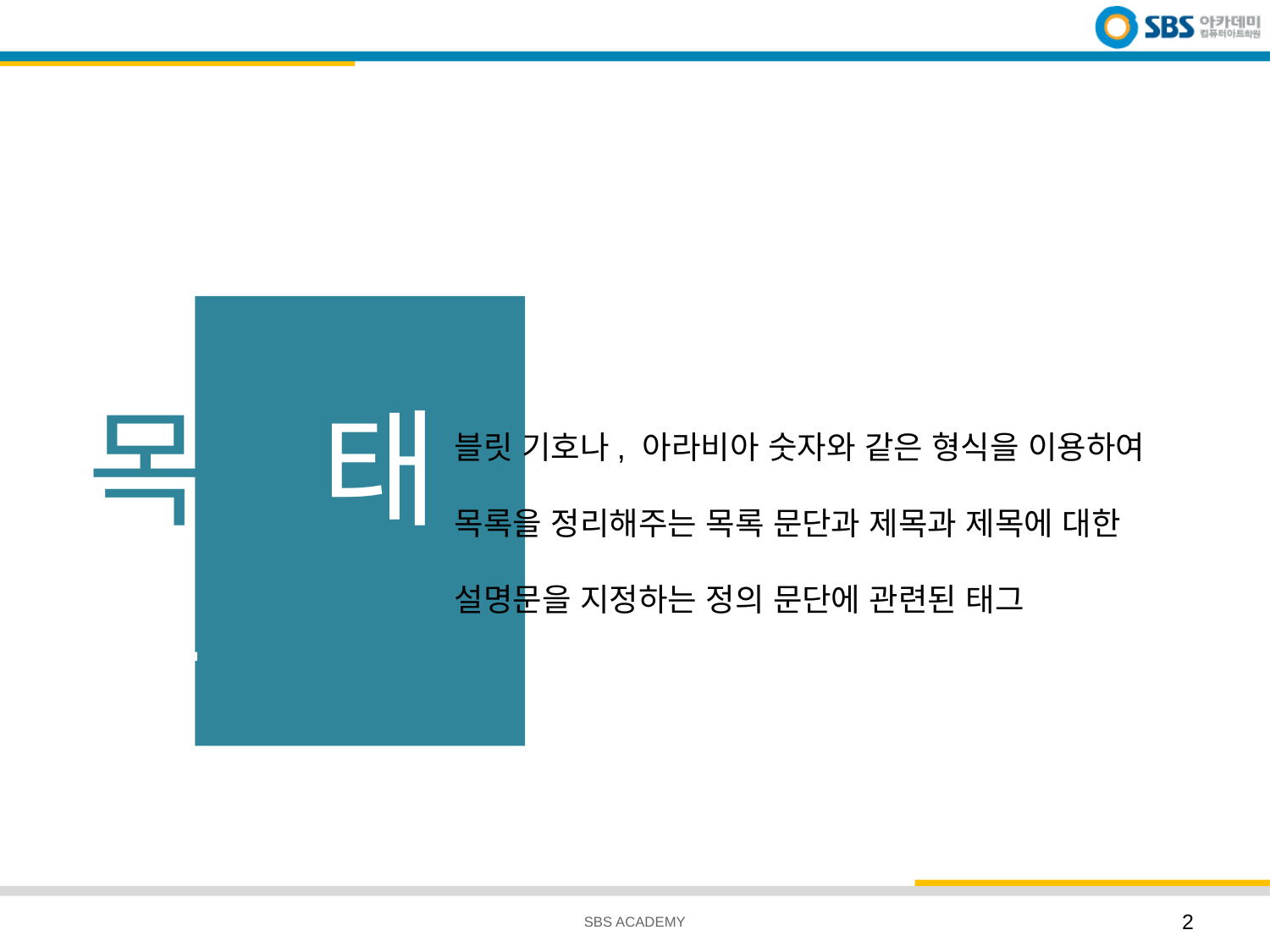

# 목록태그
블릿 기호나, 아라비아 숫자와 같은 형식을 이용하여

목록을 정리해주는 목록 문단과 제목과 제목에 대한

설명문을 지정하는 정의 문단에 관련된 태그
SBS ACADEMY
2